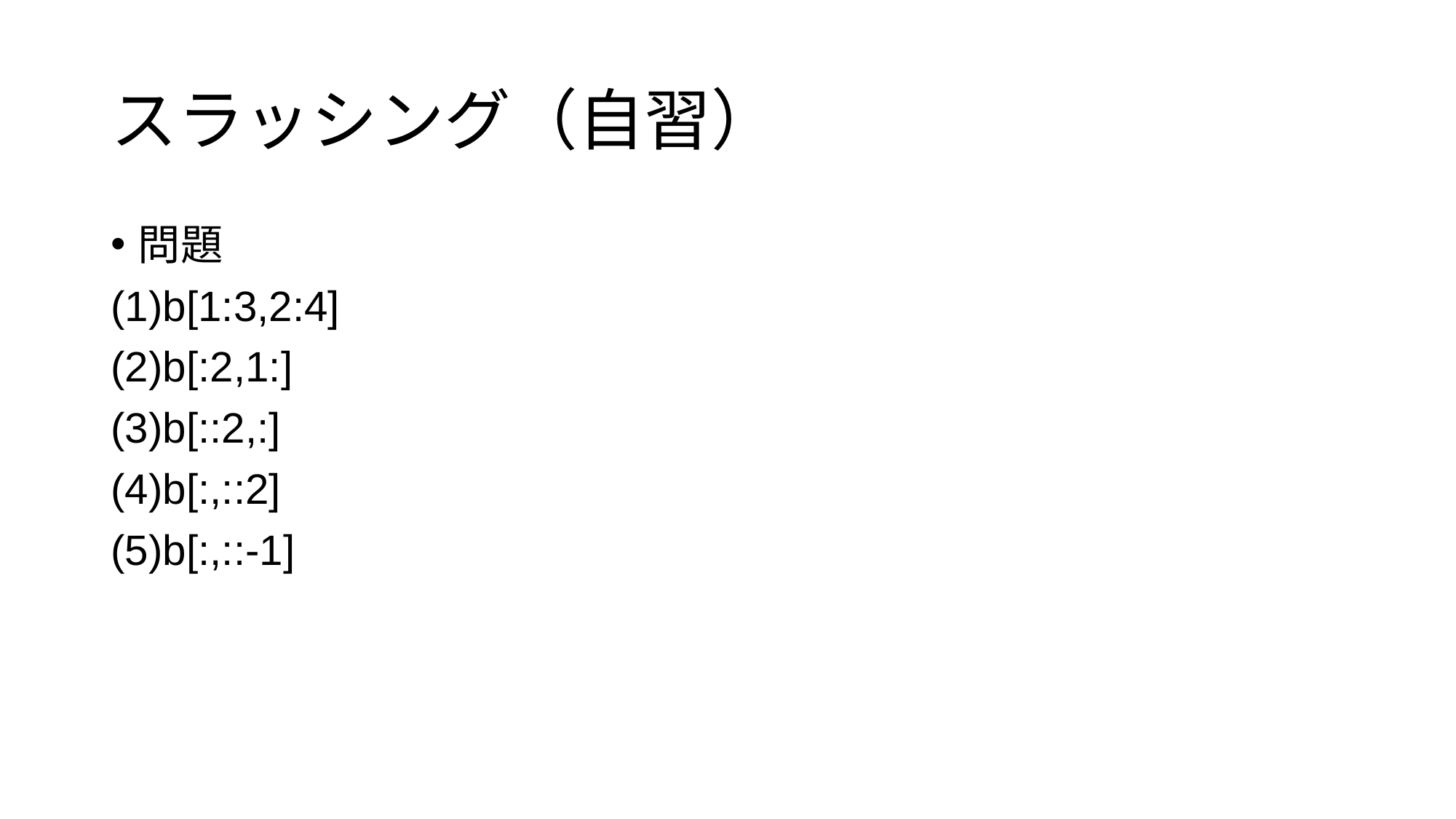

# スラッシング（自習）
問題
(1)b[1:3,2:4]
(2)b[:2,1:]
(3)b[::2,:]
(4)b[:,::2]
(5)b[:,::-1]